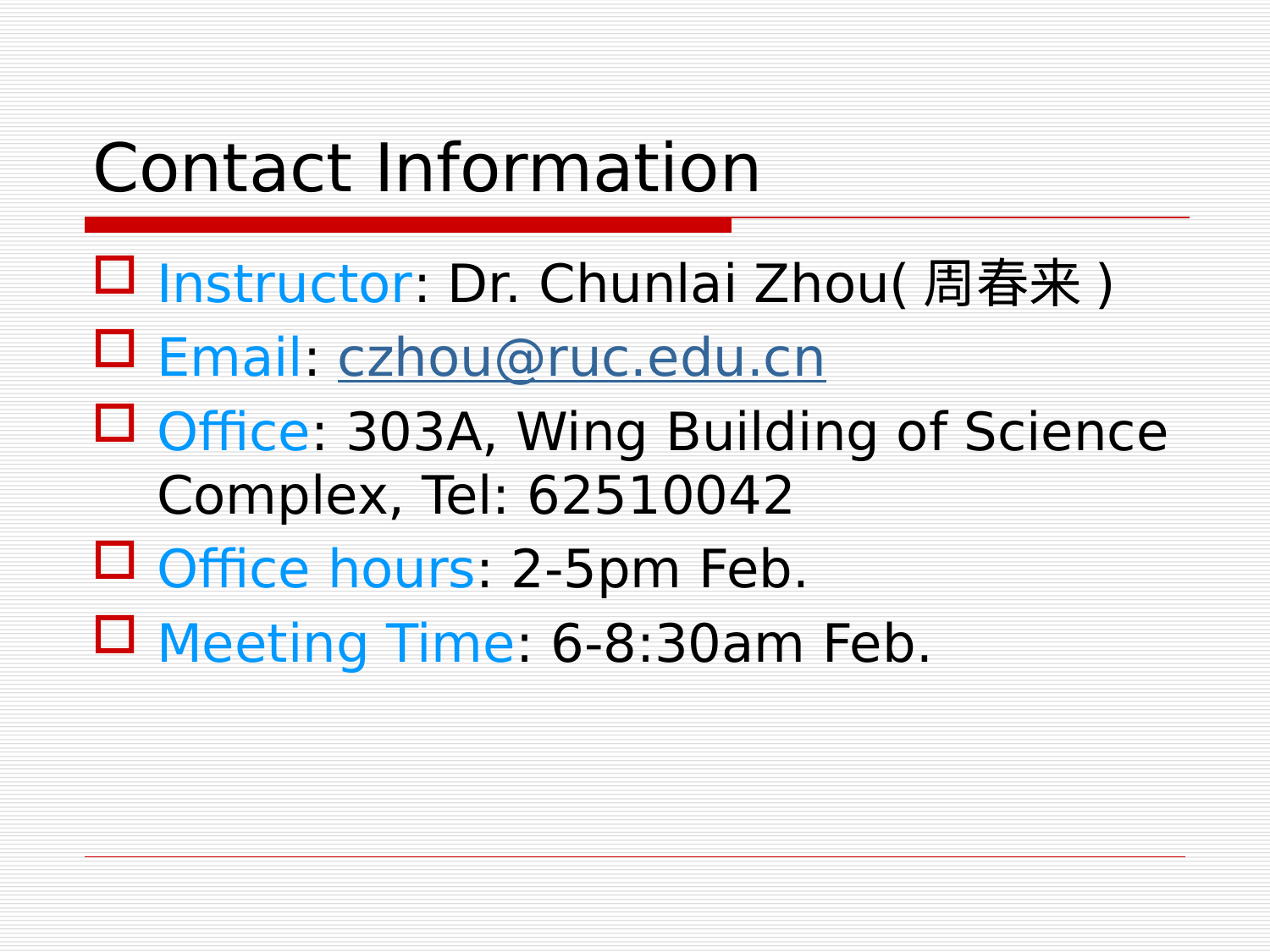

# Contact Information
Instructor: Dr. Chunlai Zhou(周春来)
Email: czhou@ruc.edu.cn
Office: 303A, Wing Building of Science Complex, Tel: 62510042
Office hours: 2-5pm Feb.
Meeting Time: 6-8:30am Feb.